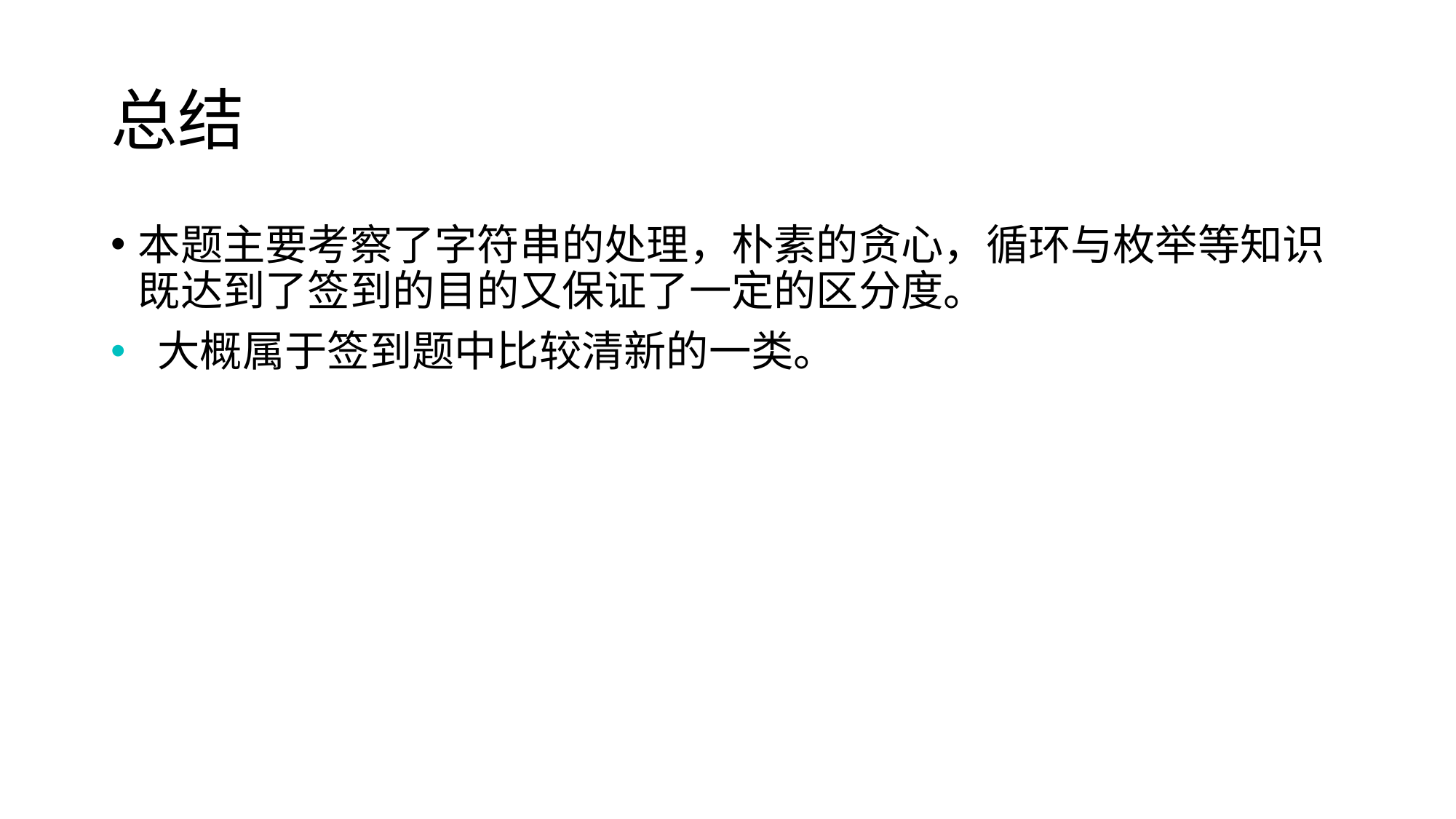

# 总结
本题主要考察了字符串的处理，朴素的贪心，循环与枚举等知识既达到了签到的目的又保证了一定的区分度。
 大概属于签到题中比较清新的一类。